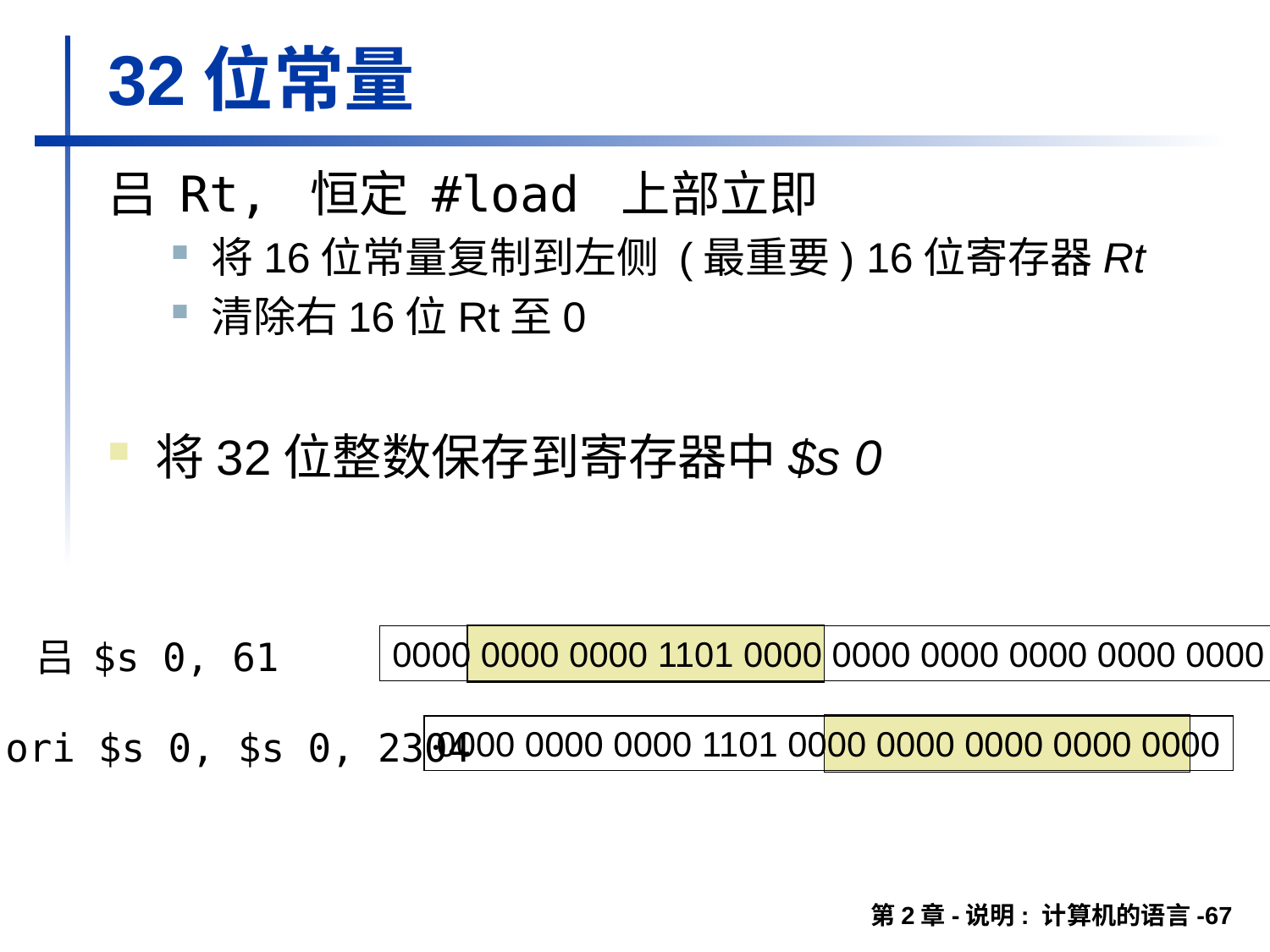

# 32位常量
吕 Rt, 恒定 #load 上部立即
将16位常量复制到左侧 (最重要) 16位寄存器Rt
清除右16位Rt至0

将32位整数保存到寄存器中$s 0

0000 0000 0000 1101 0000 0000 0000 0000 0000 0000
吕 $s 0, 61

0000 0000 0000 1101 0000 0000 0000 0000 0000
ori $s 0, $s 0, 2304
第2章-说明: 计算机的语言-67